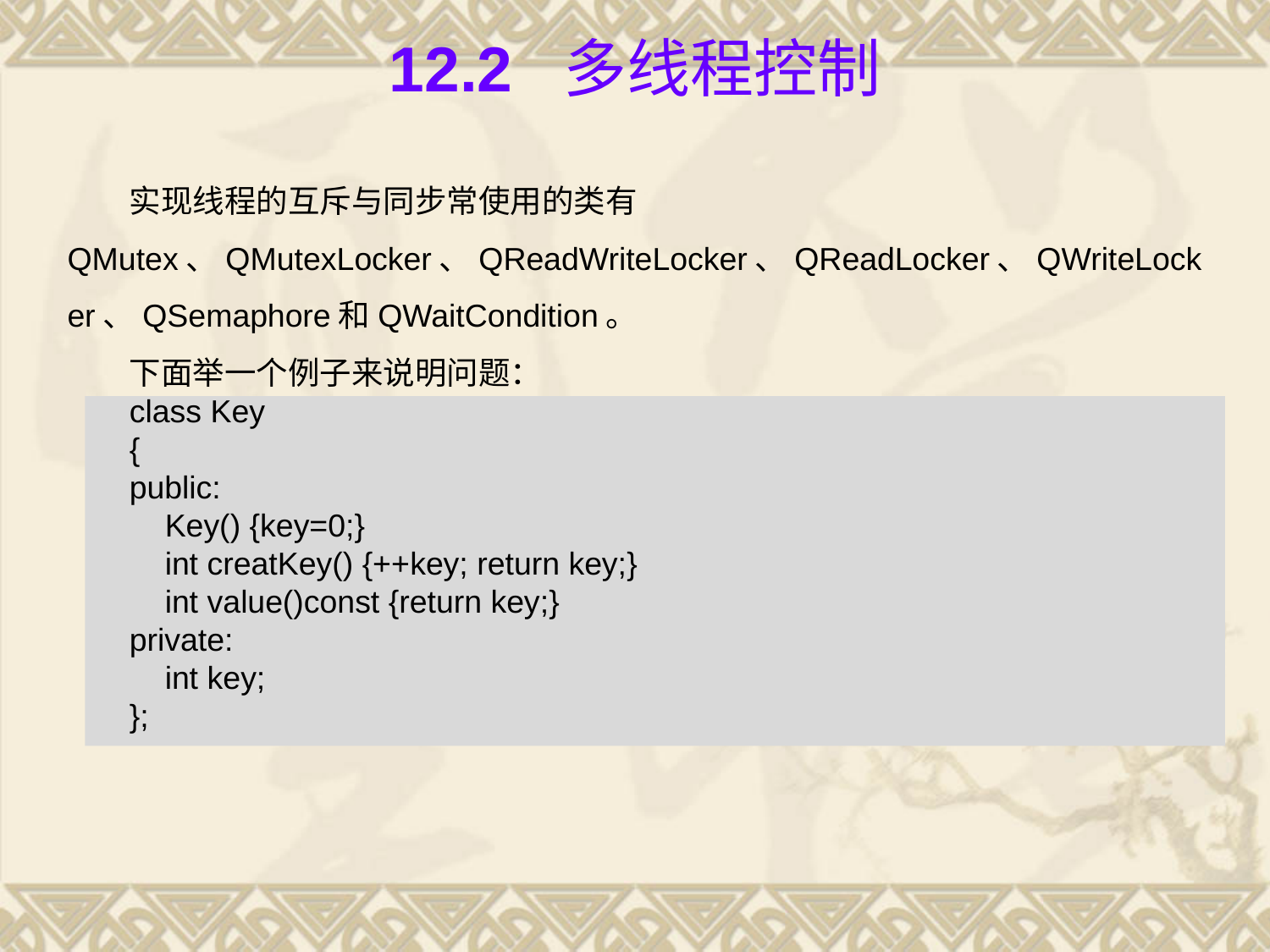

# 12.2  多线程控制
实现线程的互斥与同步常使用的类有QMutex、QMutexLocker、QReadWriteLocker、QReadLocker、QWriteLocker、QSemaphore和QWaitCondition。
下面举一个例子来说明问题：
class Key
{
public:
    Key() {key=0;}
    int creatKey() {++key; return key;}
    int value()const {return key;}
private:
    int key;
};